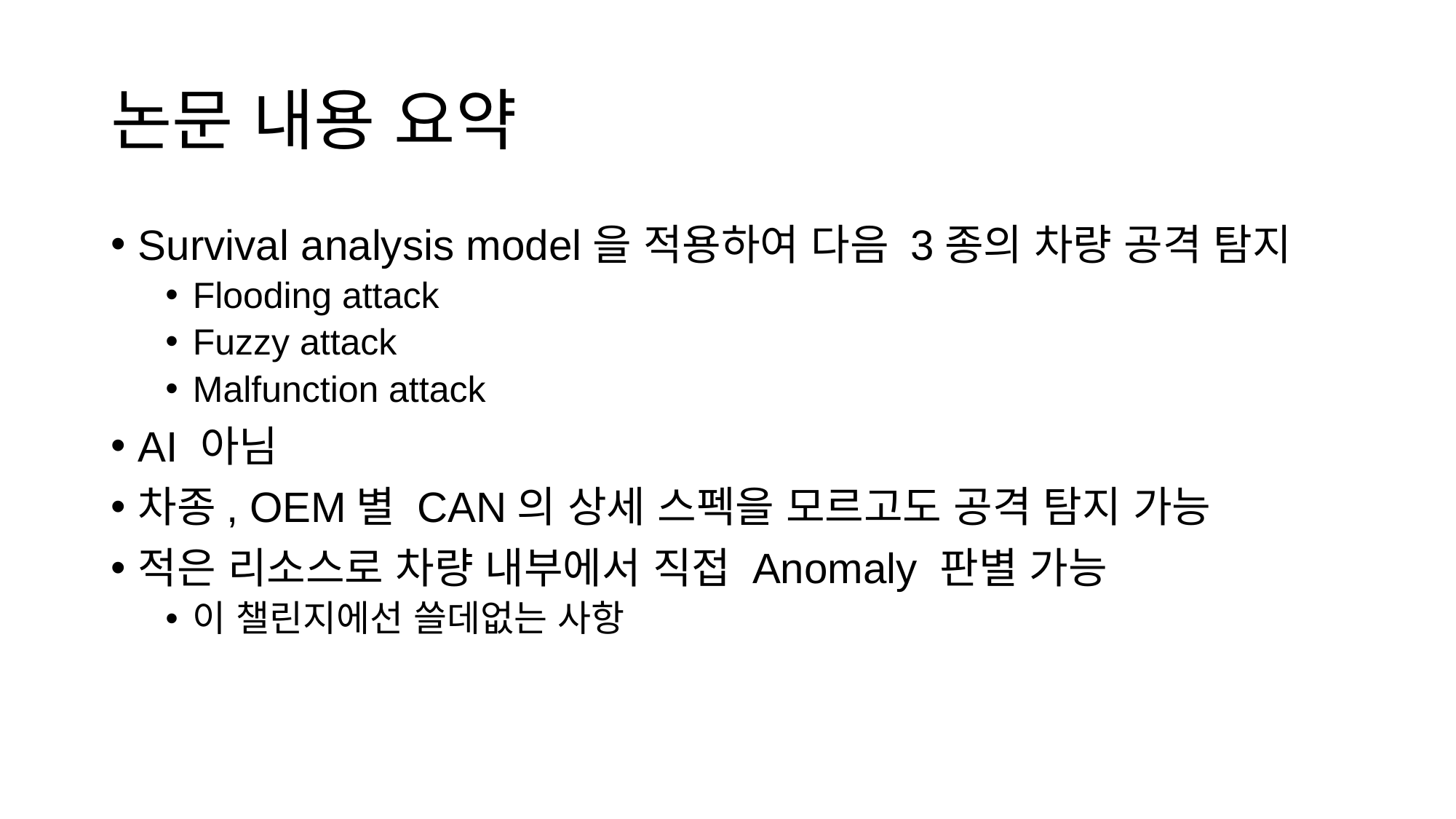

# 논문 내용 요약
Survival analysis model을 적용하여 다음 3종의 차량 공격 탐지
Flooding attack
Fuzzy attack
Malfunction attack
AI 아님
차종, OEM별 CAN의 상세 스펙을 모르고도 공격 탐지 가능
적은 리소스로 차량 내부에서 직접 Anomaly 판별 가능
이 챌린지에선 쓸데없는 사항